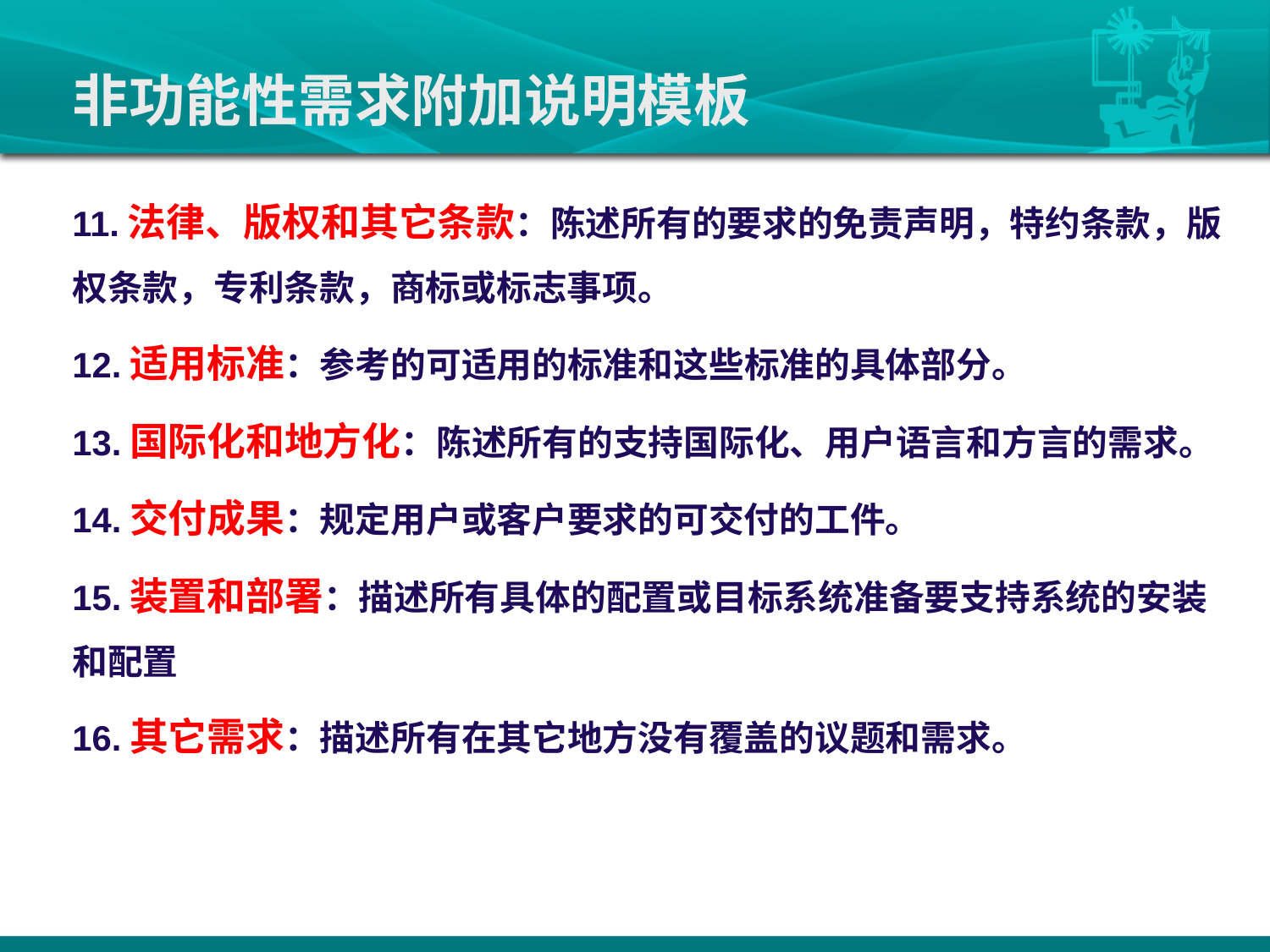

# 非功能性需求附加说明模板
11.法律、版权和其它条款：陈述所有的要求的免责声明，特约条款，版权条款，专利条款，商标或标志事项。
12.适用标准：参考的可适用的标准和这些标准的具体部分。
13.国际化和地方化：陈述所有的支持国际化、用户语言和方言的需求。
14.交付成果：规定用户或客户要求的可交付的工件。
15.装置和部署：描述所有具体的配置或目标系统准备要支持系统的安装和配置
16.其它需求：描述所有在其它地方没有覆盖的议题和需求。